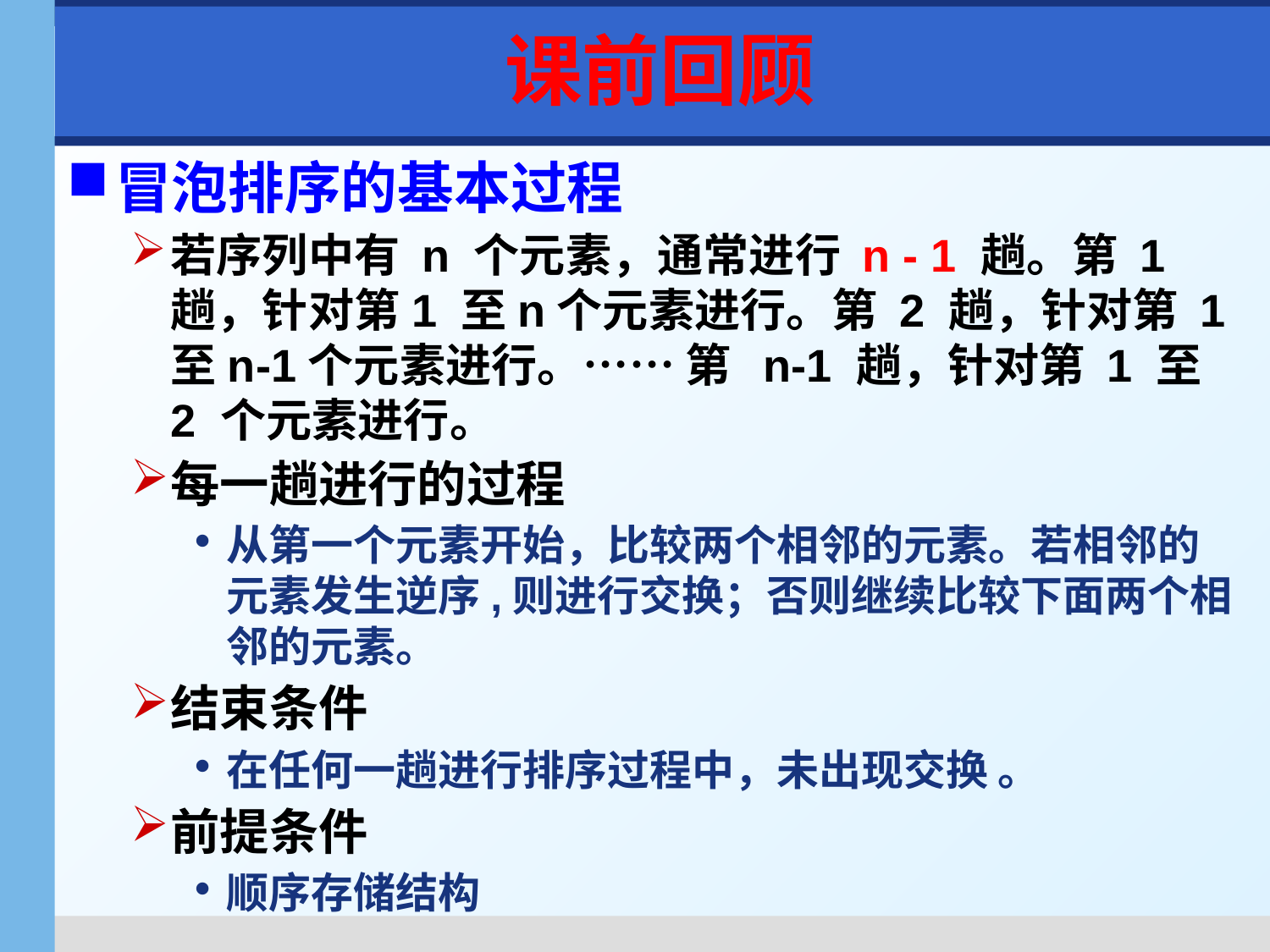

课前回顾
冒泡排序的基本过程
若序列中有 n 个元素，通常进行 n - 1 趟。第 1 趟，针对第1 至n个元素进行。第 2 趟，针对第 1 至n-1个元素进行。…… 第  n-1 趟，针对第 1 至 2 个元素进行。
每一趟进行的过程
从第一个元素开始，比较两个相邻的元素。若相邻的元素发生逆序,则进行交换；否则继续比较下面两个相邻的元素。
结束条件
在任何一趟进行排序过程中，未出现交换 。
前提条件
顺序存储结构